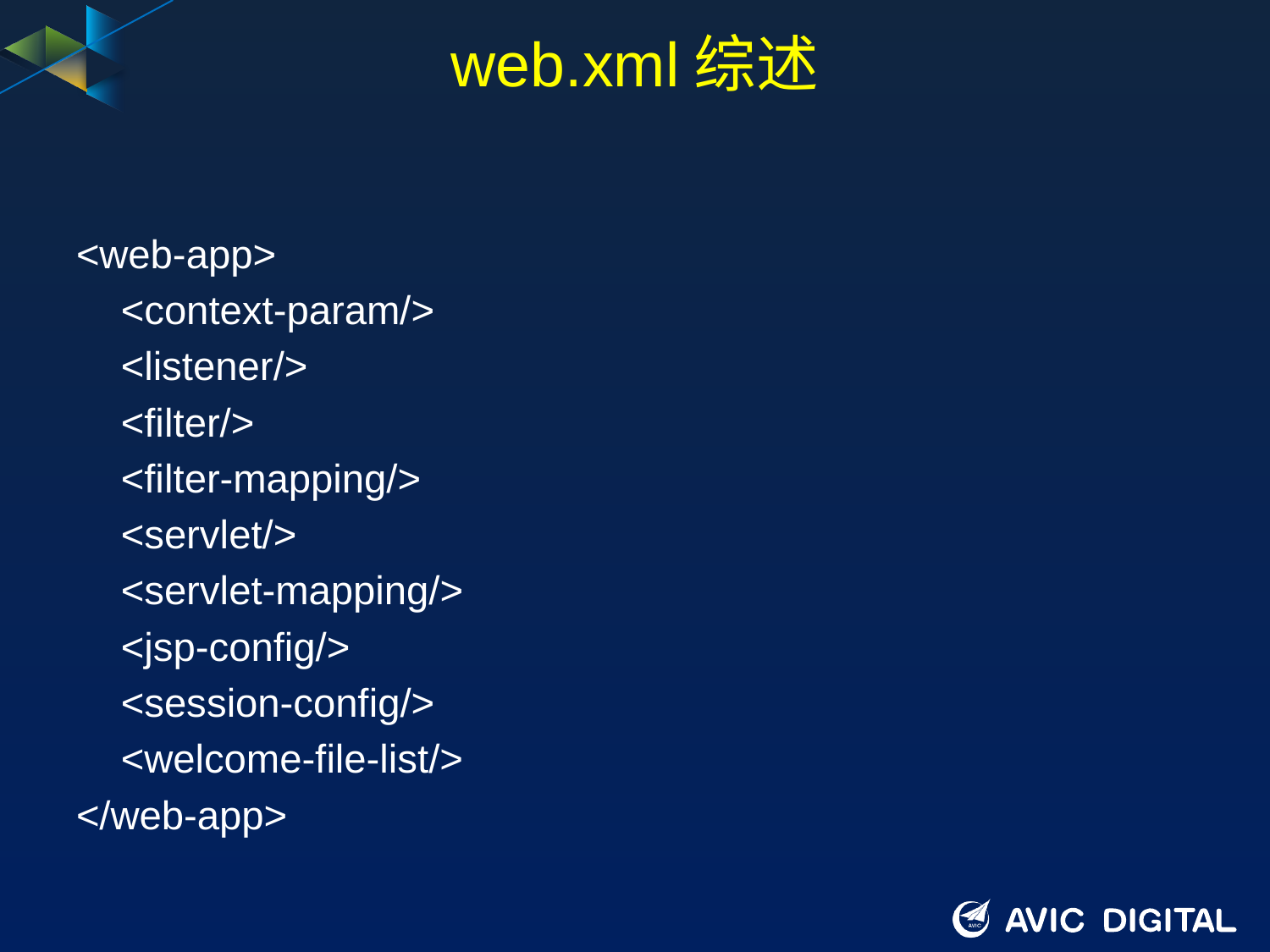

# web.xml综述
<web-app>
    <context-param/>
    <listener/>
    <filter/>
    <filter-mapping/>
    <servlet/>
    <servlet-mapping/>
    <jsp-config/>
    <session-config/>
    <welcome-file-list/>
</web-app>